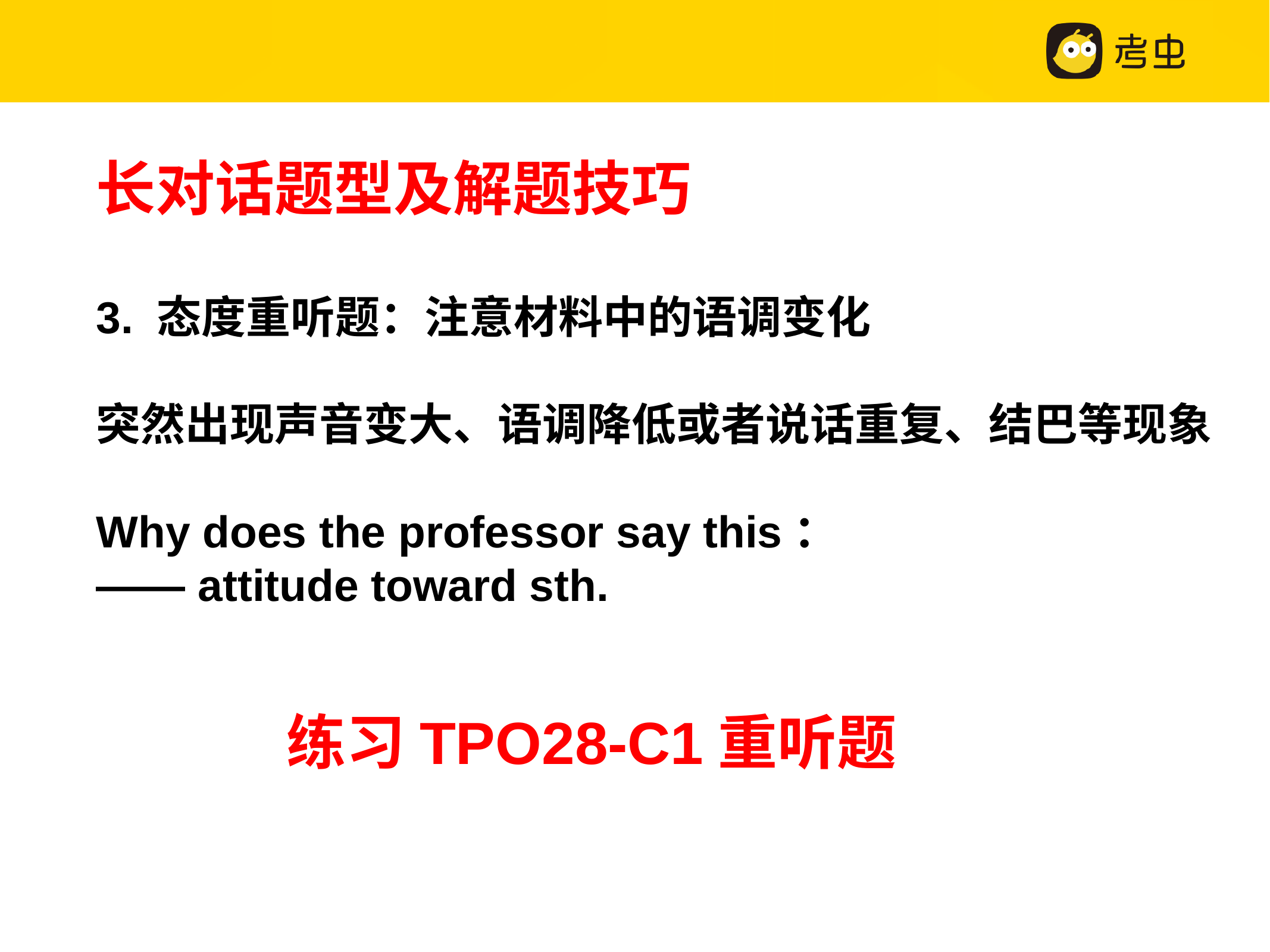

# 长对话题型及解题技巧
3. 态度重听题：注意材料中的语调变化

突然出现声音变大、语调降低或者说话重复、结巴等现象

Why does the professor say this：
—— attitude toward sth.
练习TPO28-C1重听题